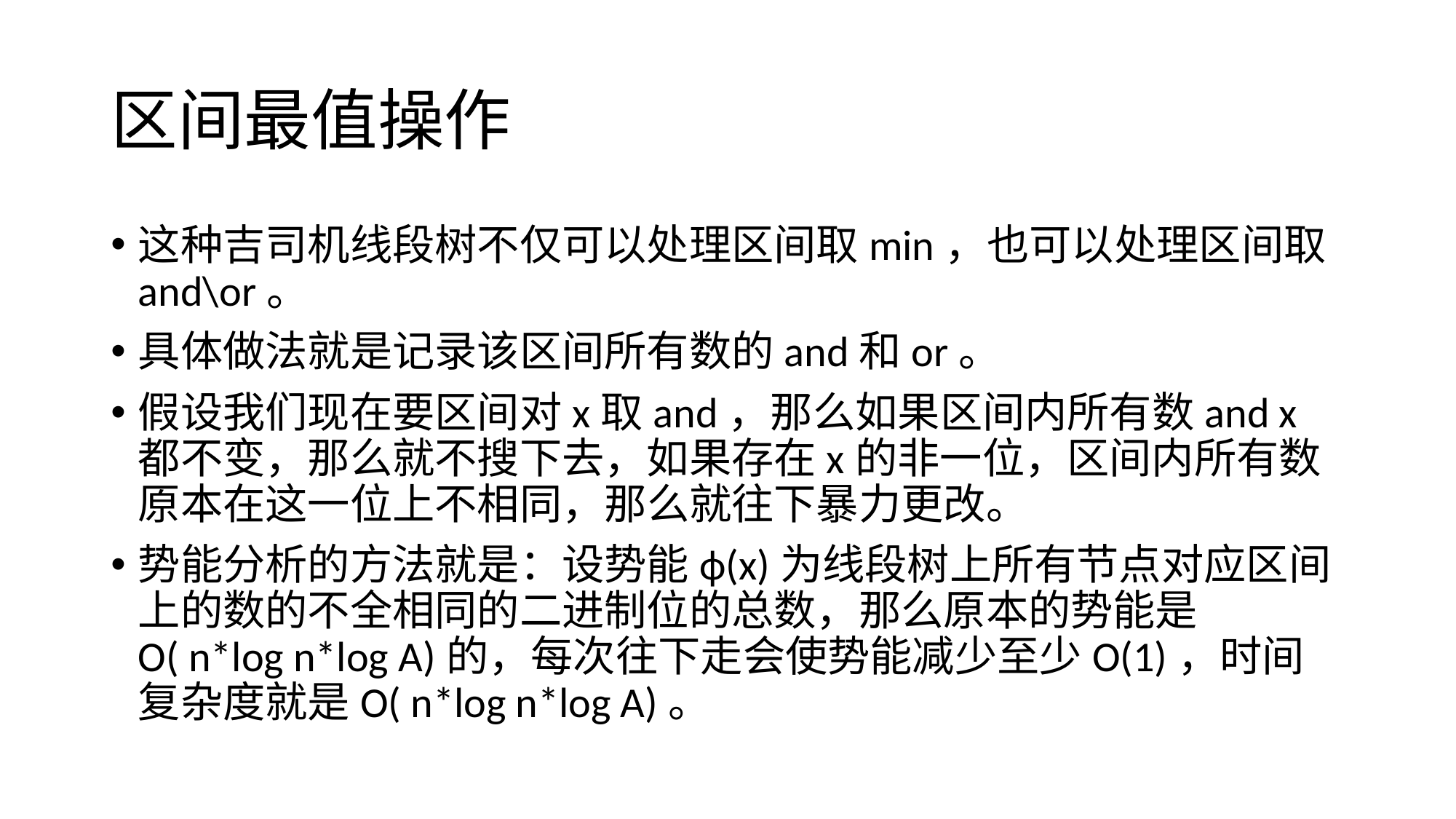

# 区间最值操作
这种吉司机线段树不仅可以处理区间取min，也可以处理区间取and\or。
具体做法就是记录该区间所有数的and和or。
假设我们现在要区间对x取and，那么如果区间内所有数and x都不变，那么就不搜下去，如果存在x的非一位，区间内所有数原本在这一位上不相同，那么就往下暴力更改。
势能分析的方法就是：设势能ф(x)为线段树上所有节点对应区间上的数的不全相同的二进制位的总数，那么原本的势能是O( n*log n*log A)的，每次往下走会使势能减少至少O(1)，时间复杂度就是O( n*log n*log A)。